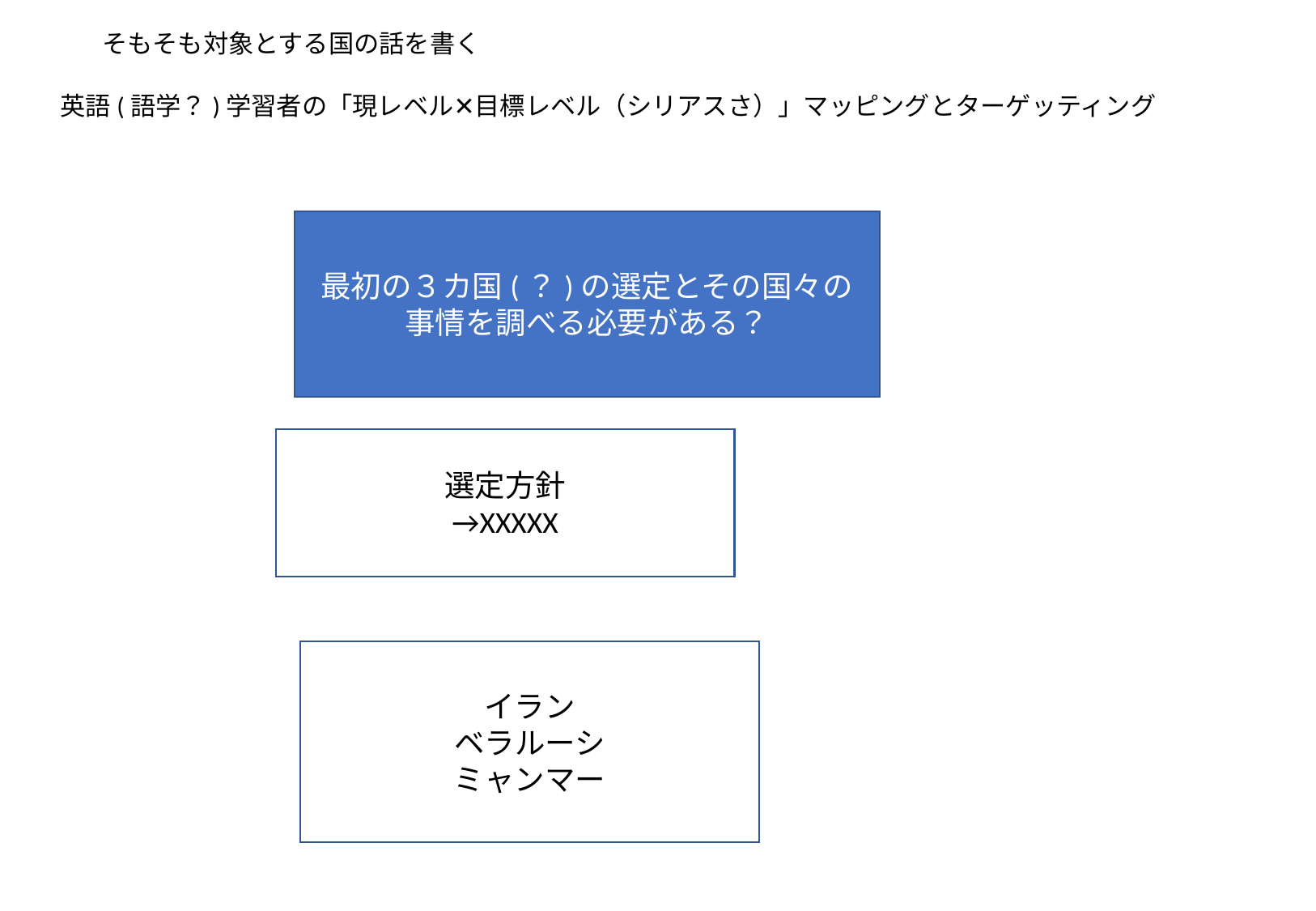

# そもそも対象とする国の話を書く
英語(語学？)学習者の「現レベル✕目標レベル（シリアスさ）」マッピングとターゲッティング
最初の３カ国(？)の選定とその国々の事情を調べる必要がある？
選定方針
→XXXXX
イラン
ベラルーシ
ミャンマー